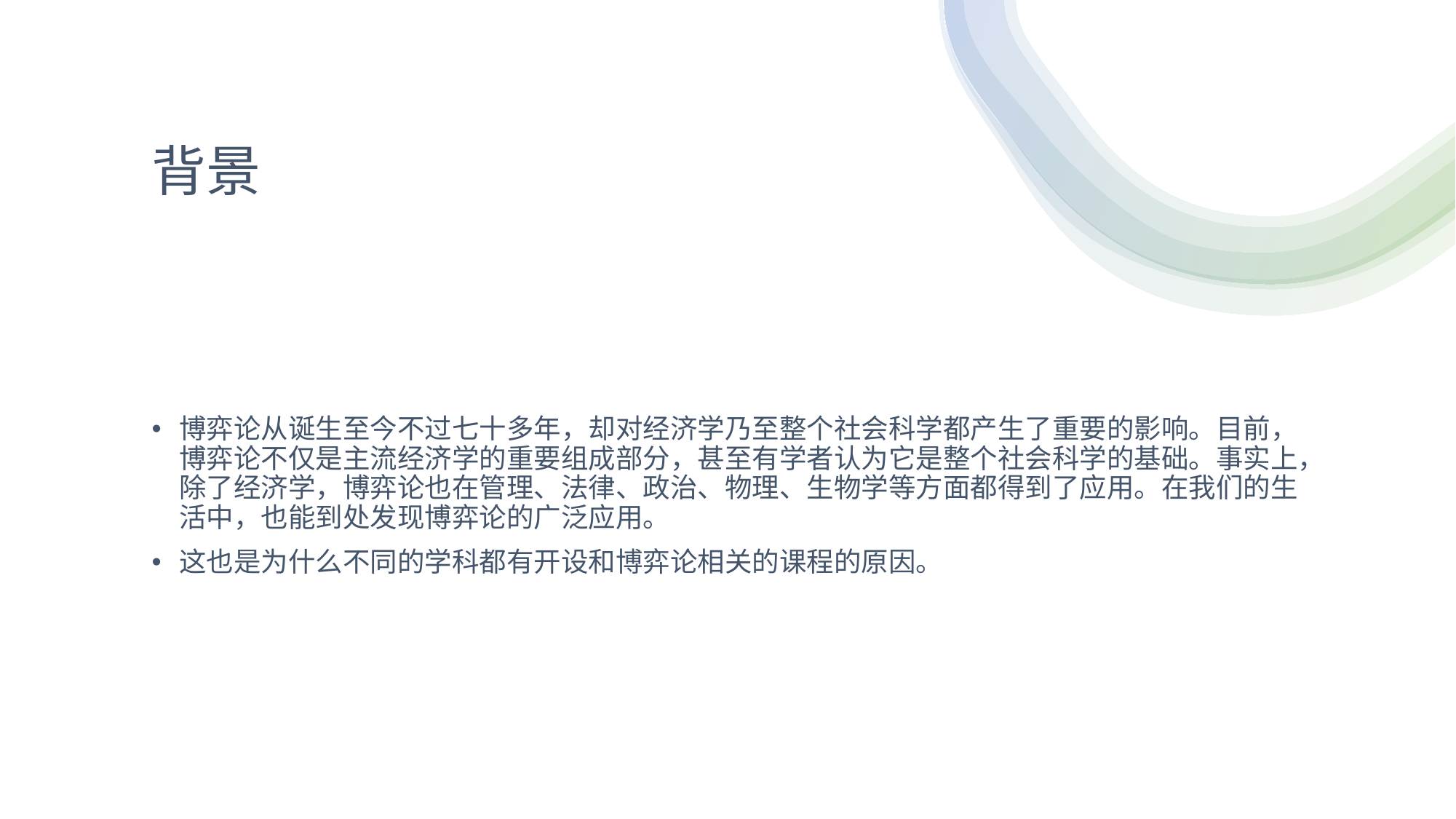

# 背景
博弈论从诞生至今不过七十多年，却对经济学乃至整个社会科学都产生了重要的影响。目前，博弈论不仅是主流经济学的重要组成部分，甚至有学者认为它是整个社会科学的基础。事实上，除了经济学，博弈论也在管理、法律、政治、物理、生物学等方面都得到了应用。在我们的生活中，也能到处发现博弈论的广泛应用。
这也是为什么不同的学科都有开设和博弈论相关的课程的原因。